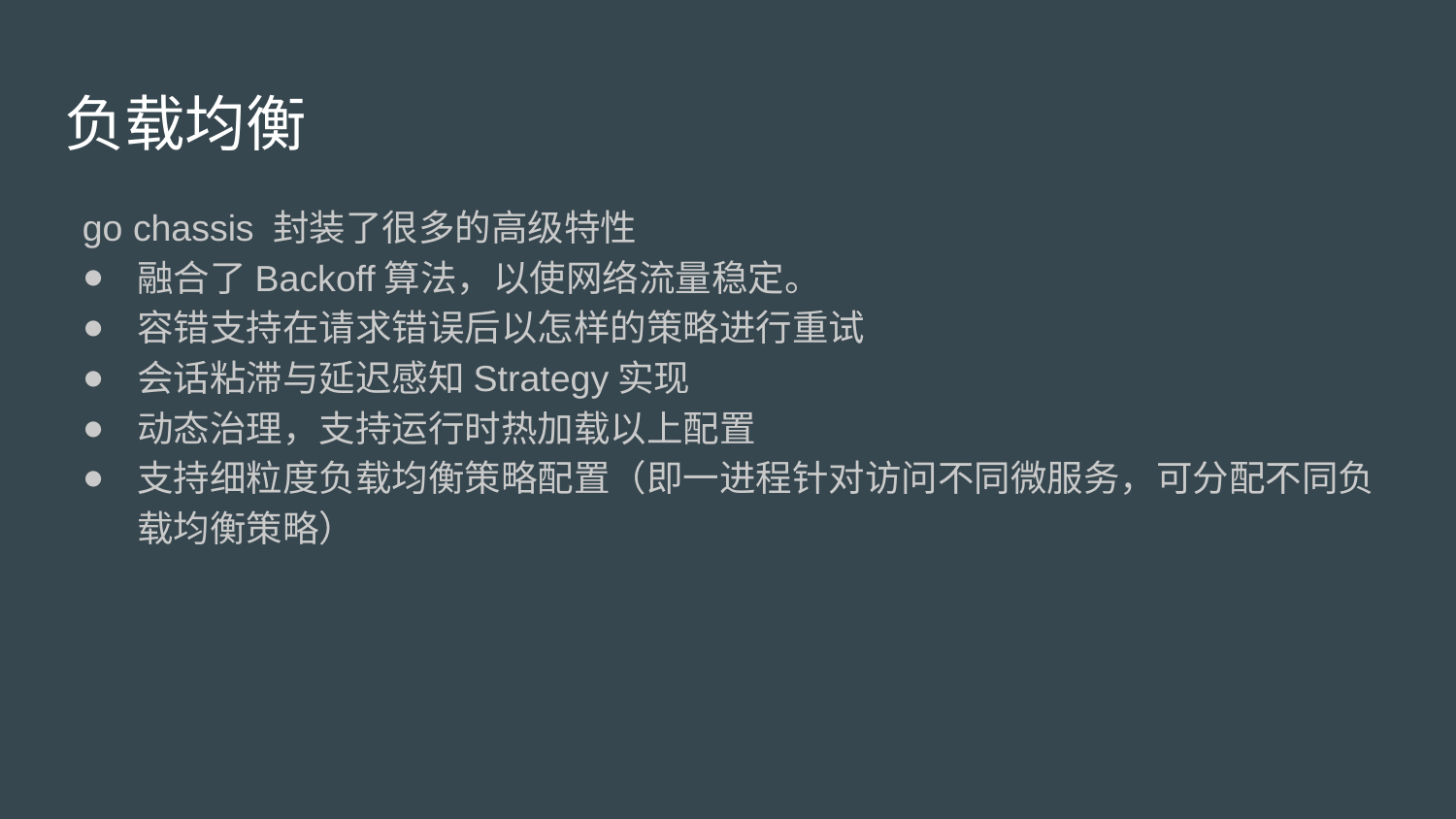

# 负载均衡
go chassis 封装了很多的高级特性
融合了Backoff算法，以使网络流量稳定。
容错支持在请求错误后以怎样的策略进行重试
会话粘滞与延迟感知Strategy实现
动态治理，支持运行时热加载以上配置
支持细粒度负载均衡策略配置（即一进程针对访问不同微服务，可分配不同负载均衡策略）